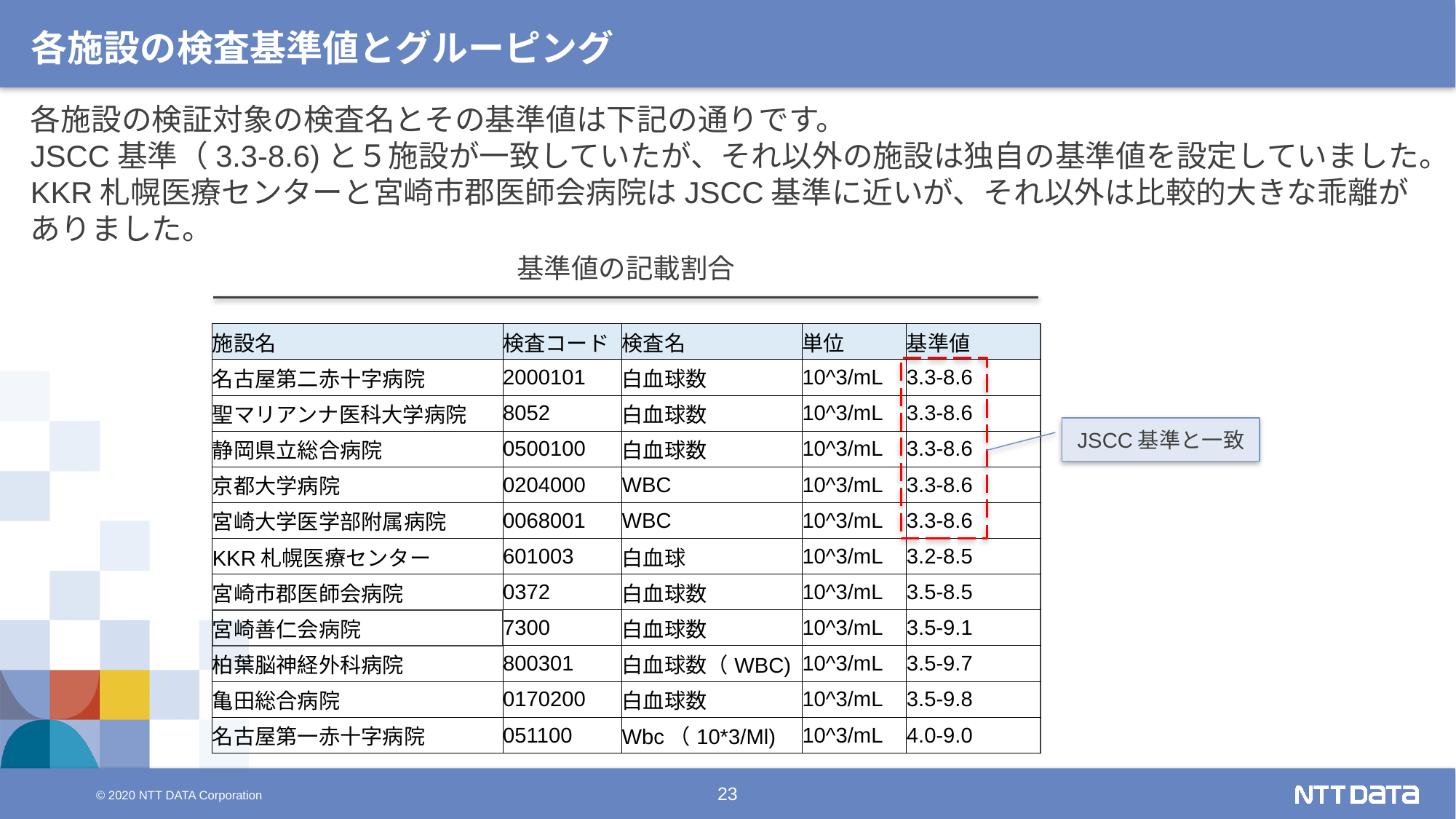

# 各施設の検査基準値とグルーピング
各施設の検証対象の検査名とその基準値は下記の通りです。
JSCC基準（3.3-8.6)と５施設が一致していたが、それ以外の施設は独自の基準値を設定していました。
KKR札幌医療センターと宮崎市郡医師会病院はJSCC基準に近いが、それ以外は比較的大きな乖離がありました。
基準値の記載割合
| 施設名 | 検査コード | 検査名 | 単位 | 基準値 |
| --- | --- | --- | --- | --- |
| 名古屋第二赤十字病院 | 2000101 | 白血球数 | 10^3/mL | 3.3-8.6 |
| 聖マリアンナ医科大学病院 | 8052 | 白血球数 | 10^3/mL | 3.3-8.6 |
| 静岡県立総合病院 | 0500100 | 白血球数 | 10^3/mL | 3.3-8.6 |
| 京都大学病院 | 0204000 | WBC | 10^3/mL | 3.3-8.6 |
| 宮崎大学医学部附属病院 | 0068001 | WBC | 10^3/mL | 3.3-8.6 |
| KKR札幌医療センター | 601003 | 白血球 | 10^3/mL | 3.2-8.5 |
| 宮崎市郡医師会病院 | 0372 | 白血球数 | 10^3/mL | 3.5-8.5 |
| 宮崎善仁会病院 | 7300 | 白血球数 | 10^3/mL | 3.5-9.1 |
| 柏葉脳神経外科病院 | 800301 | 白血球数（WBC) | 10^3/mL | 3.5-9.7 |
| 亀田総合病院 | 0170200 | 白血球数 | 10^3/mL | 3.5-9.8 |
| 名古屋第一赤十字病院 | 051100 | Wbc（10\*3/Ml) | 10^3/mL | 4.0-9.0 |

JSCC基準と一致